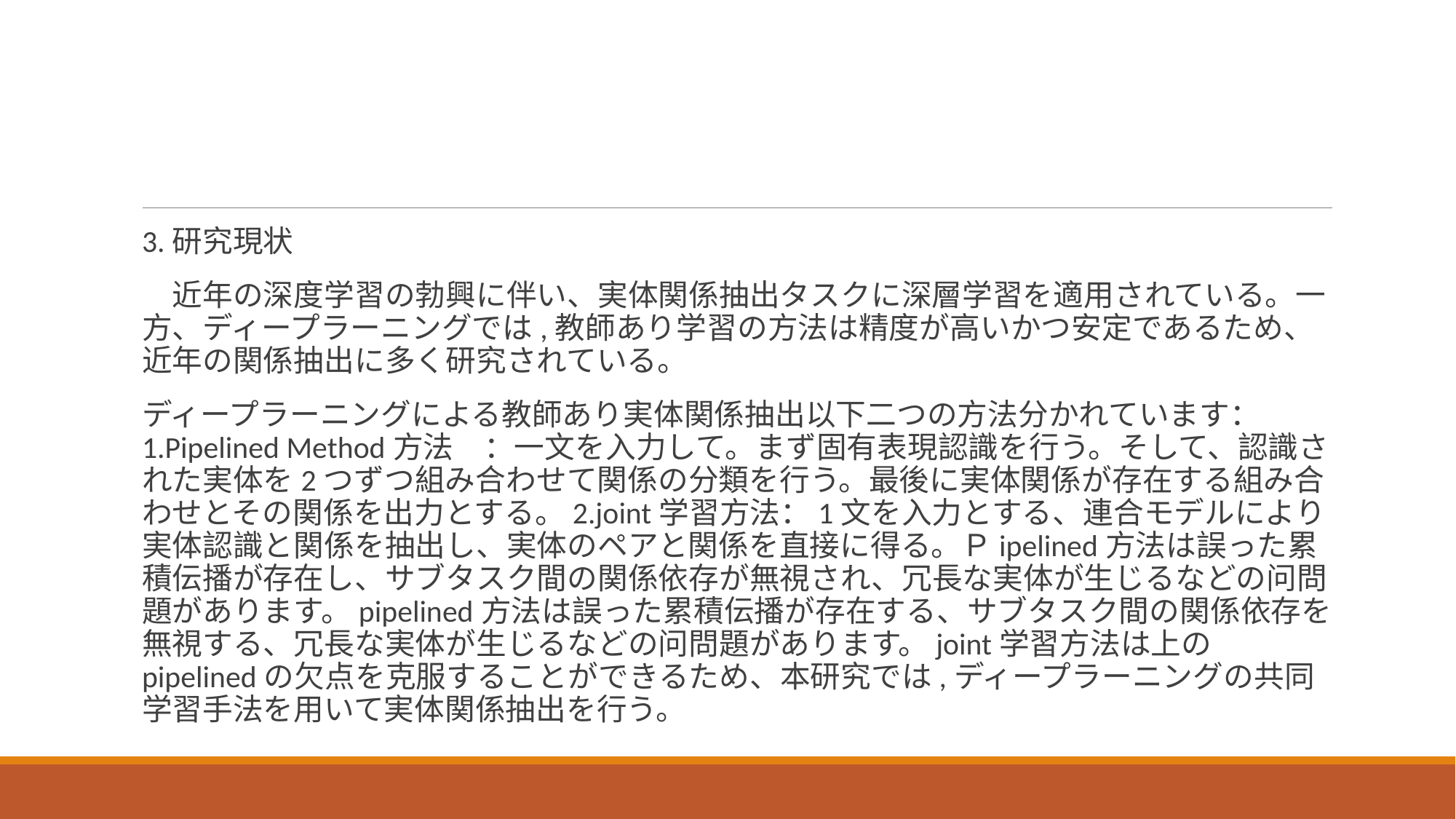

3.研究現状
　近年の深度学習の勃興に伴い、実体関係抽出タスクに深層学習を適用されている。一方、ディープラーニングでは,教師あり学習の方法は精度が高いかつ安定であるため、近年の関係抽出に多く研究されている。
ディープラーニングによる教師あり実体関係抽出以下二つの方法分かれています：1.Pipelined Method方法　：一文を入力して。まず固有表現認識を行う。そして、認識された実体を2つずつ組み合わせて関係の分類を行う。最後に実体関係が存在する組み合わせとその関係を出力とする。2.joint学習方法：1文を入力とする、連合モデルにより実体認識と関係を抽出し、実体のペアと関係を直接に得る。Ｐipelined方法は誤った累積伝播が存在し、サブタスク間の関係依存が無視され、冗長な実体が生じるなどの问問題があります。pipelined方法は誤った累積伝播が存在する、サブタスク間の関係依存を無視する、冗長な実体が生じるなどの问問題があります。joint学習方法は上のpipelinedの欠点を克服することができるため、本研究では,ディープラーニングの共同学習手法を用いて実体関係抽出を行う。